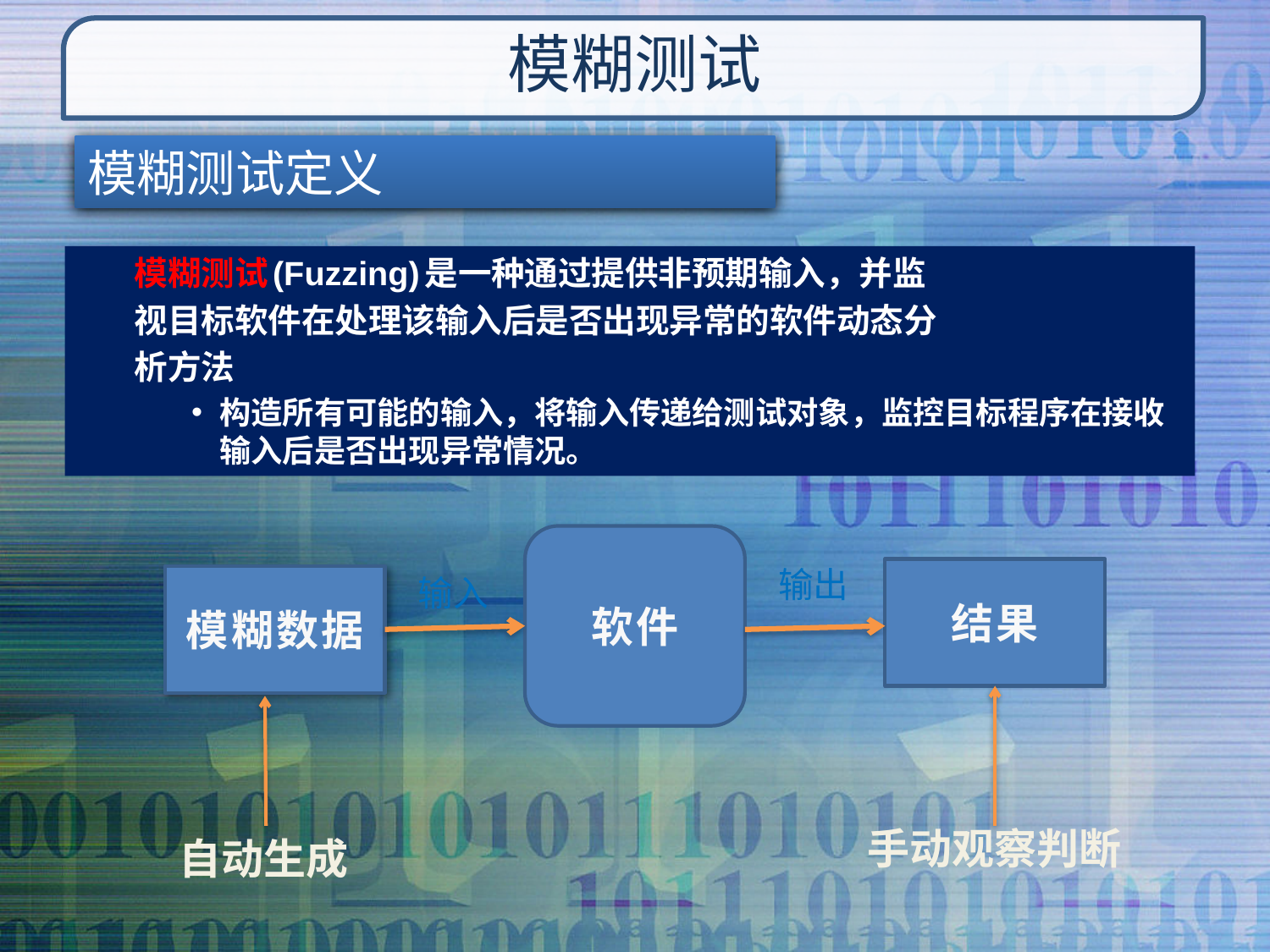

# 模糊测试

模糊测试定义
模糊测试(Fuzzing)是一种通过提供非预期输入，并监
视目标软件在处理该输入后是否出现异常的软件动态分
析方法
构造所有可能的输入，将输入传递给测试对象，监控目标程序在接收输入后是否出现异常情况。
软件
输出
结果
输入
模糊数据
手动观察判断
自动生成